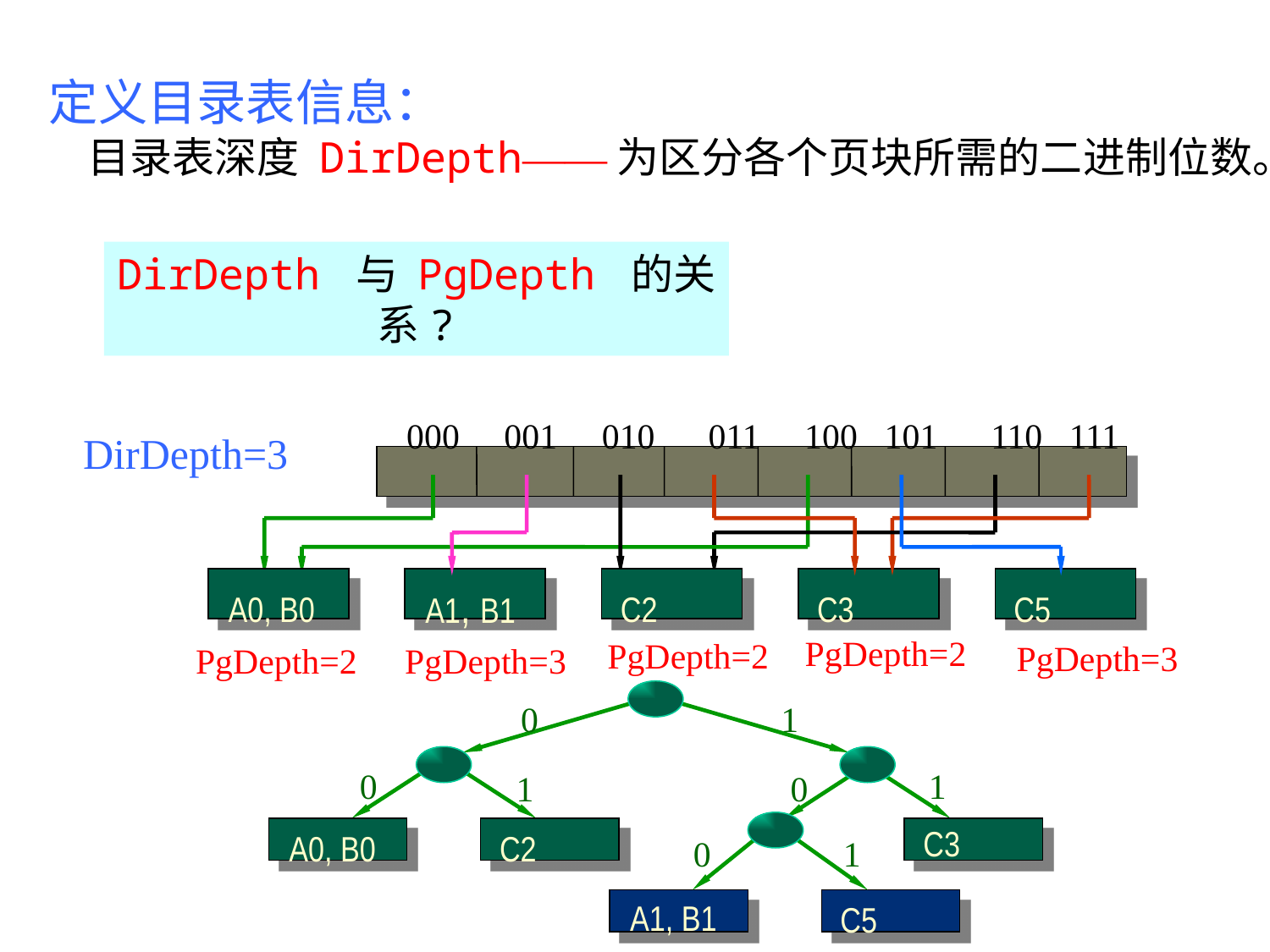

定义目录表信息：
   目录表深度 DirDepth——为区分各个页块所需的二进制位数。
#

DirDepth 与 PgDepth 的关系?
000     001     010      011     100   101      110   111

A1, B1
A0, B0
C2
C3
C5
DirDepth=3
PgDepth=2
PgDepth=2
PgDepth=3
PgDepth=2
PgDepth=3

0
1

0
1

1
0

C3

A0, B0
C2

0
1

A1, B1

C5